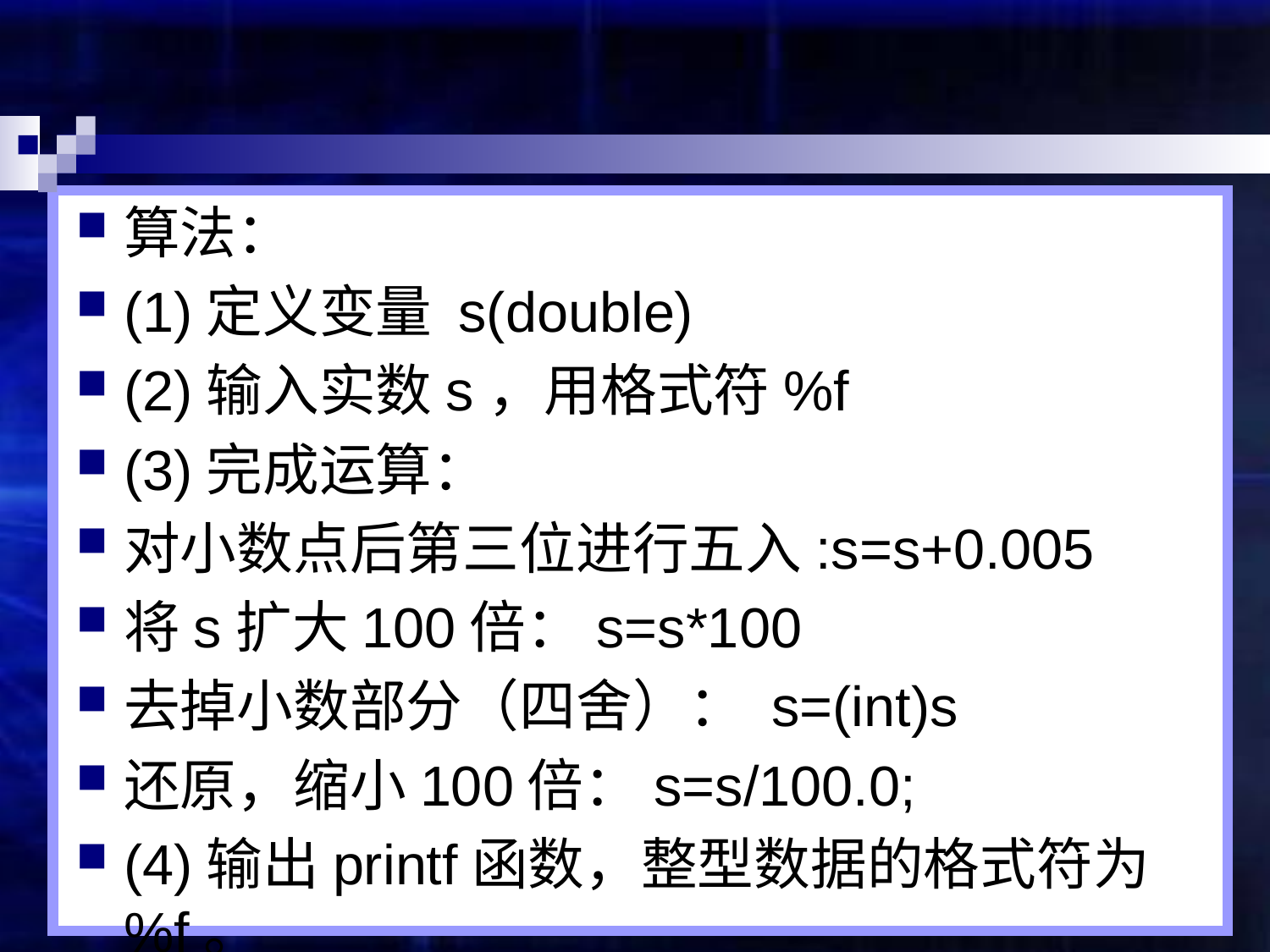

#
算法：
(1)定义变量 s(double)
(2)输入实数s，用格式符%f
(3)完成运算：
对小数点后第三位进行五入:s=s+0.005
将s扩大100倍：s=s*100
去掉小数部分（四舍）： s=(int)s
还原，缩小100倍：s=s/100.0;
(4)输出printf函数，整型数据的格式符为%f。